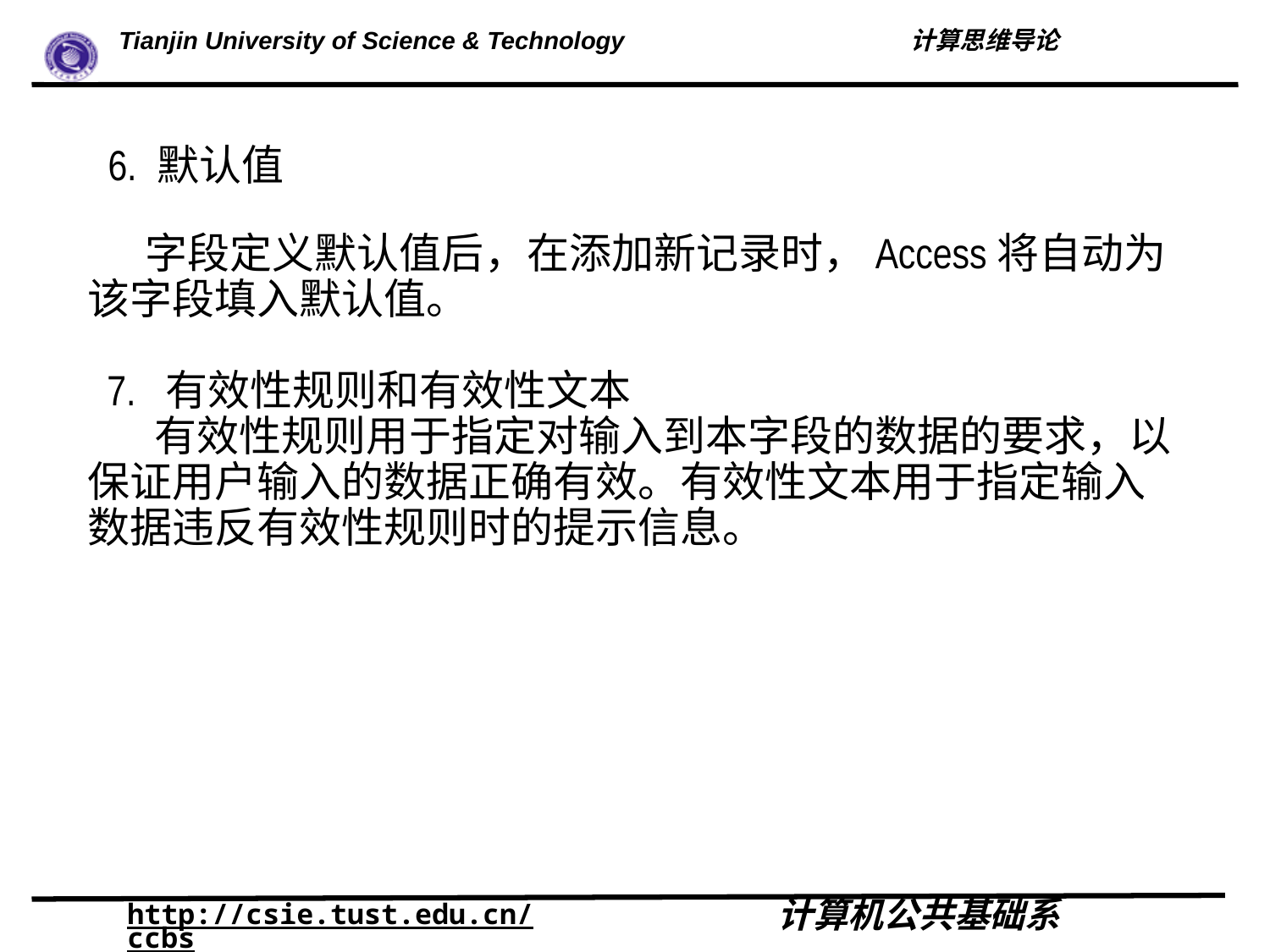

6. 默认值
     字段定义默认值后，在添加新记录时，Access将自动为该字段填入默认值。

  7.  有效性规则和有效性文本
      有效性规则用于指定对输入到本字段的数据的要求，以保证用户输入的数据正确有效。有效性文本用于指定输入数据违反有效性规则时的提示信息。